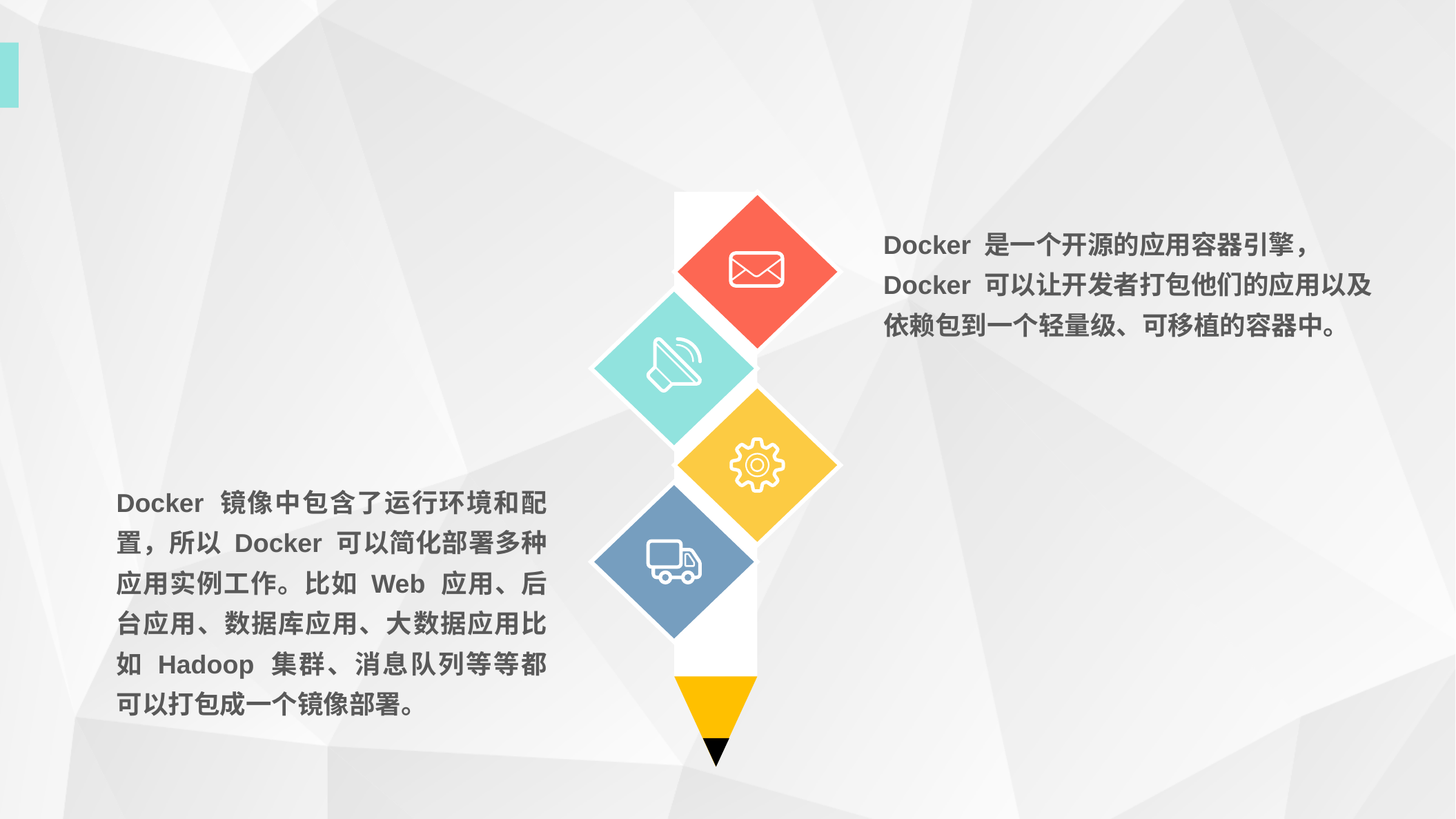

Docker 是一个开源的应用容器引擎，
Docker 可以让开发者打包他们的应用以及依赖包到一个轻量级、可移植的容器中。

Docker 镜像中包含了运行环境和配置，所以 Docker 可以简化部署多种应用实例工作。比如 Web 应用、后台应用、数据库应用、大数据应用比如 Hadoop 集群、消息队列等等都可以打包成一个镜像部署。